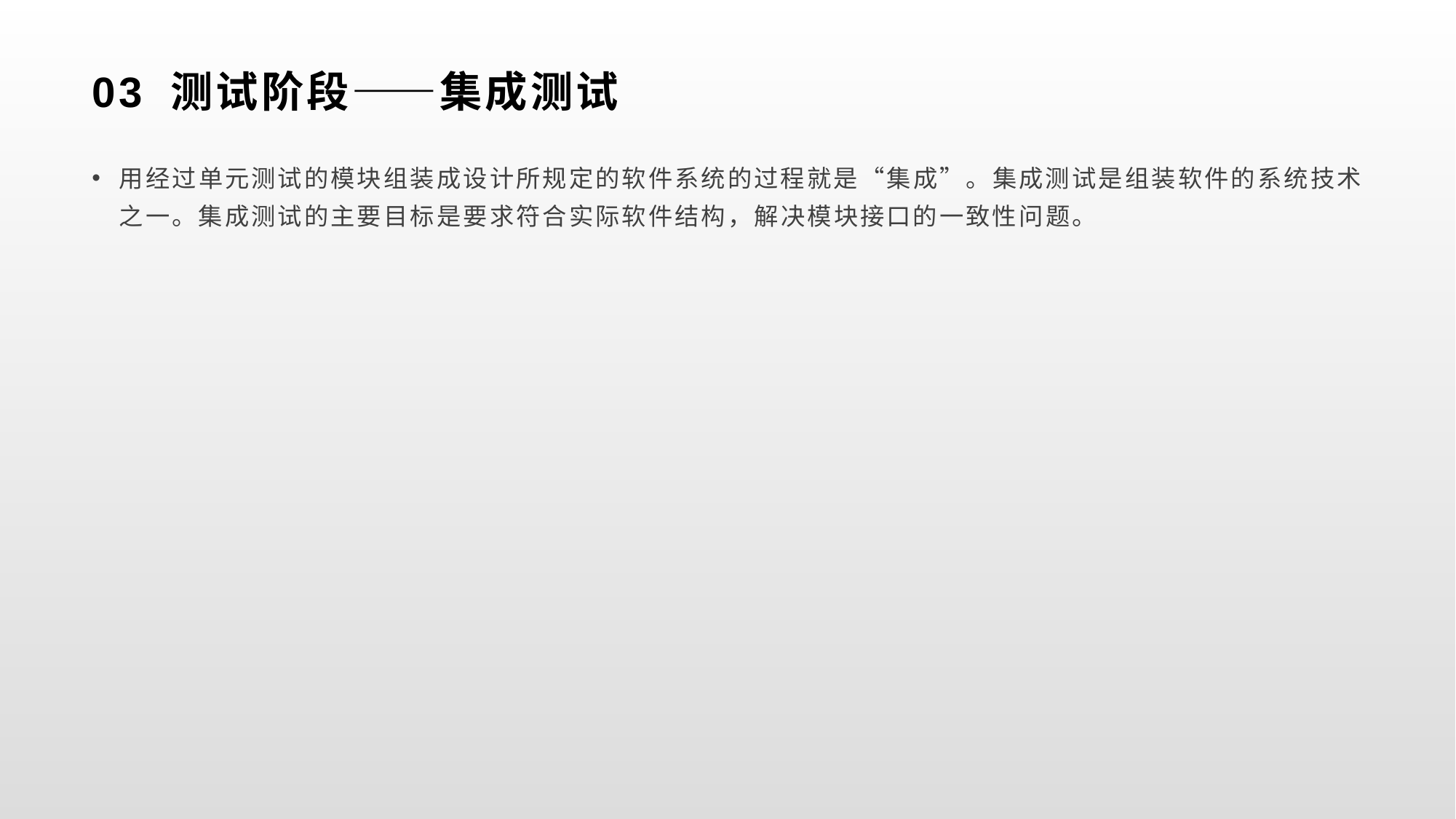

# 03 测试阶段——集成测试
用经过单元测试的模块组装成设计所规定的软件系统的过程就是“集成”。集成测试是组装软件的系统技术之一。集成测试的主要目标是要求符合实际软件结构，解决模块接口的一致性问题。